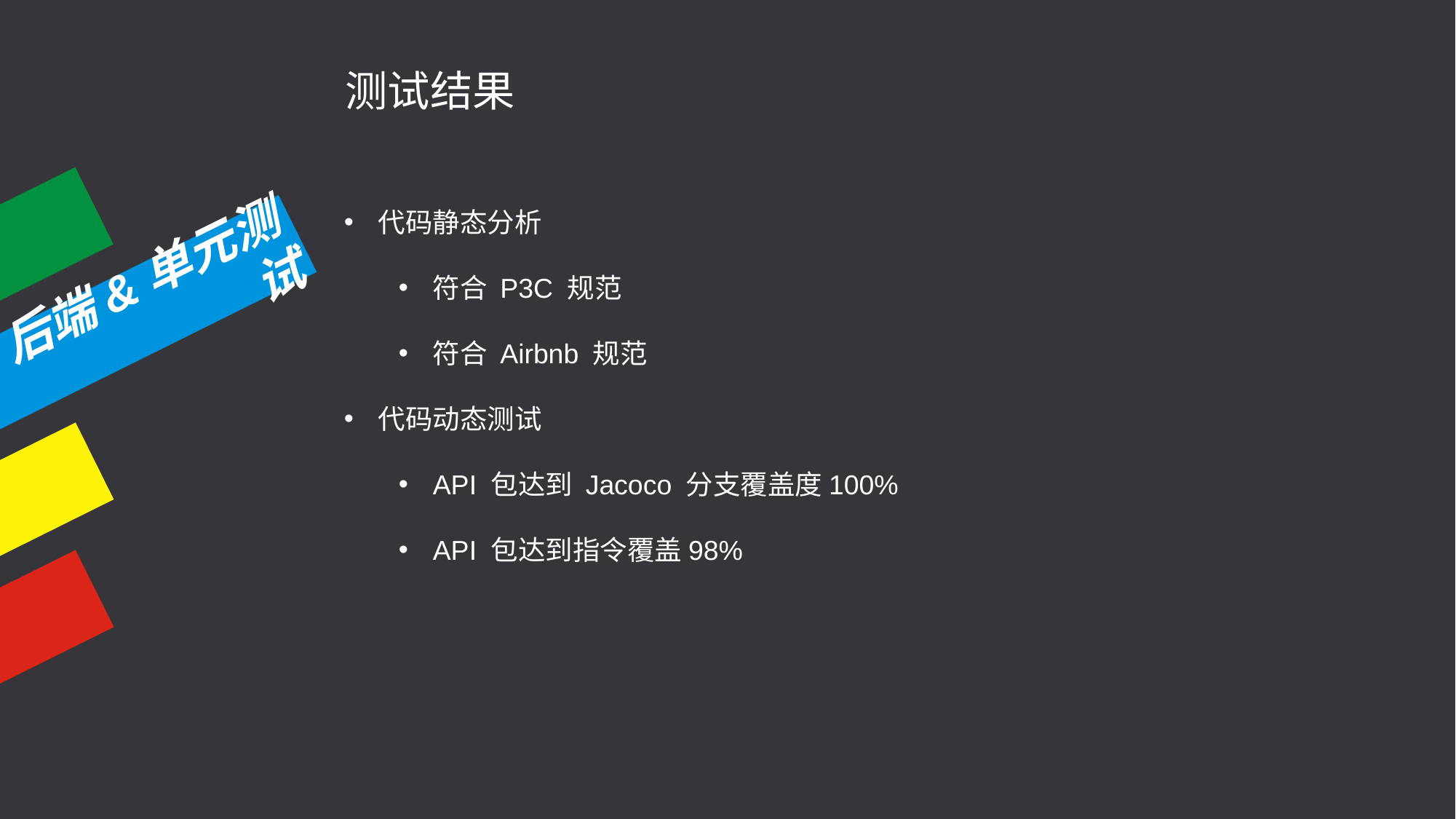

测试结果
代码静态分析
符合 P3C 规范
符合 Airbnb 规范
代码动态测试
API 包达到 Jacoco 分支覆盖度100%
API 包达到指令覆盖98%

后端&单元测试